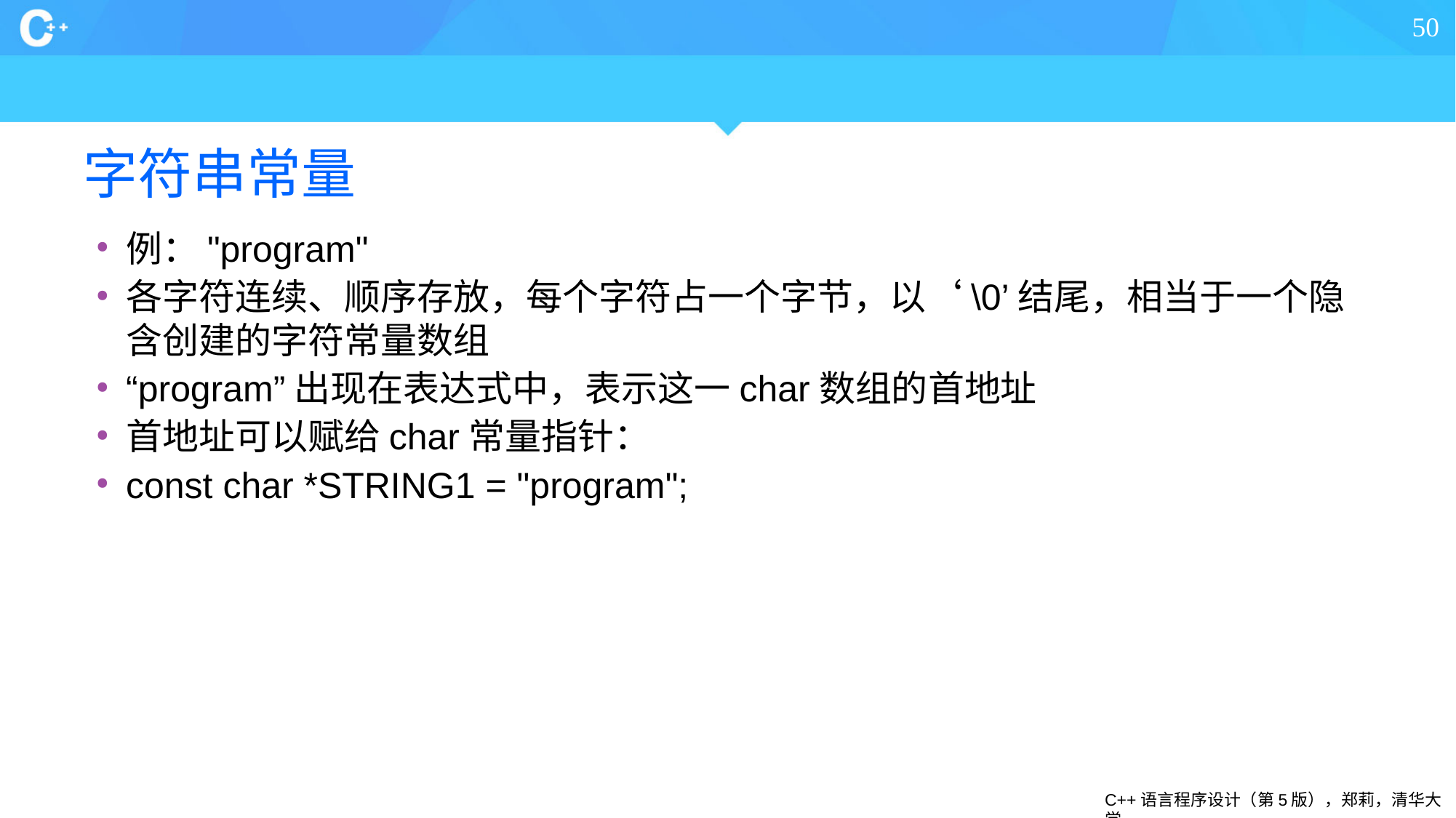

50
# 字符串常量
例："program"
各字符连续、顺序存放，每个字符占一个字节，以‘\0’结尾，相当于一个隐含创建的字符常量数组
“program”出现在表达式中，表示这一char数组的首地址
首地址可以赋给char常量指针：
const char *STRING1 = "program";